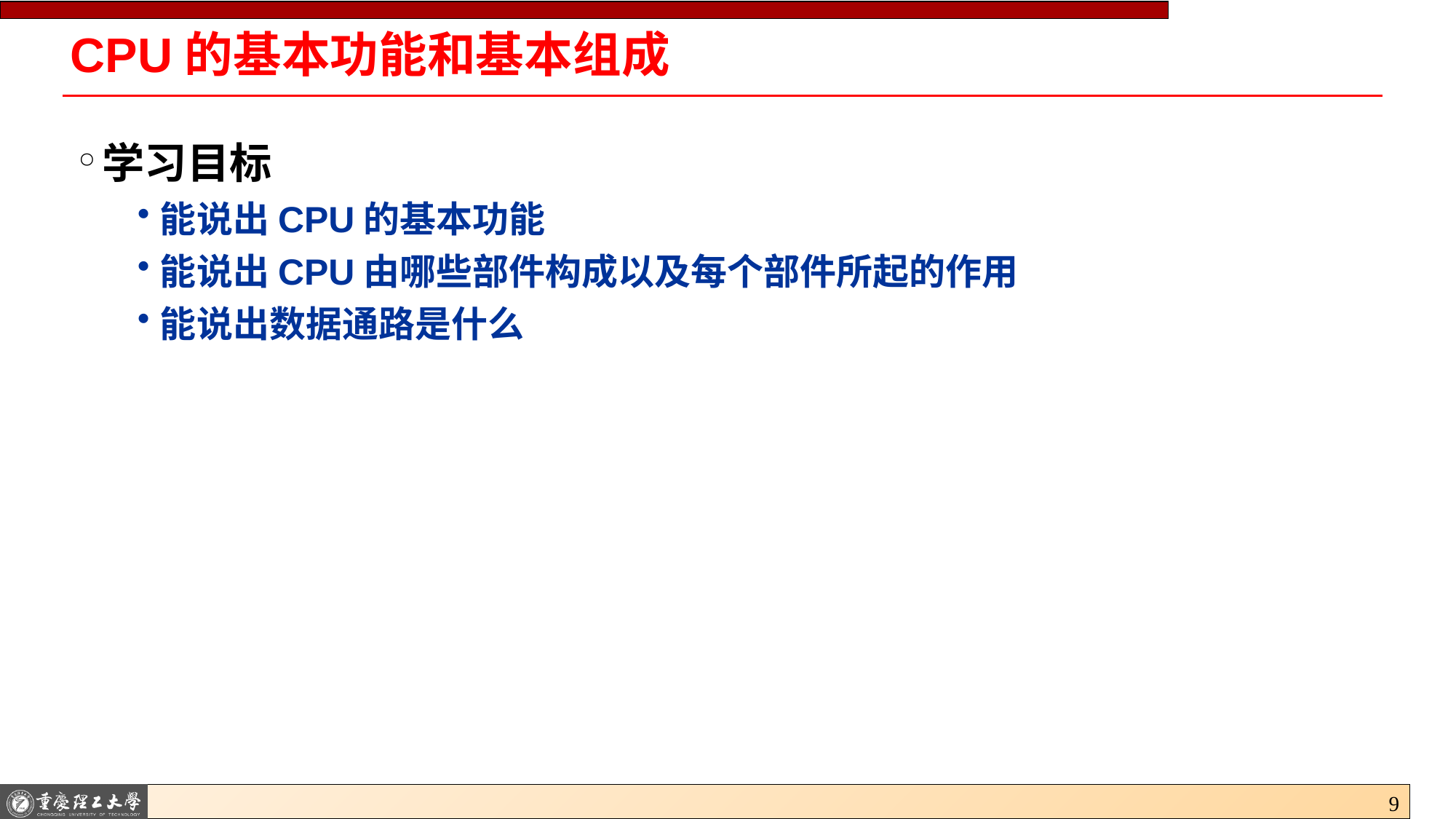

# CPU的基本功能和基本组成
学习目标
能说出CPU的基本功能
能说出CPU由哪些部件构成以及每个部件所起的作用
能说出数据通路是什么